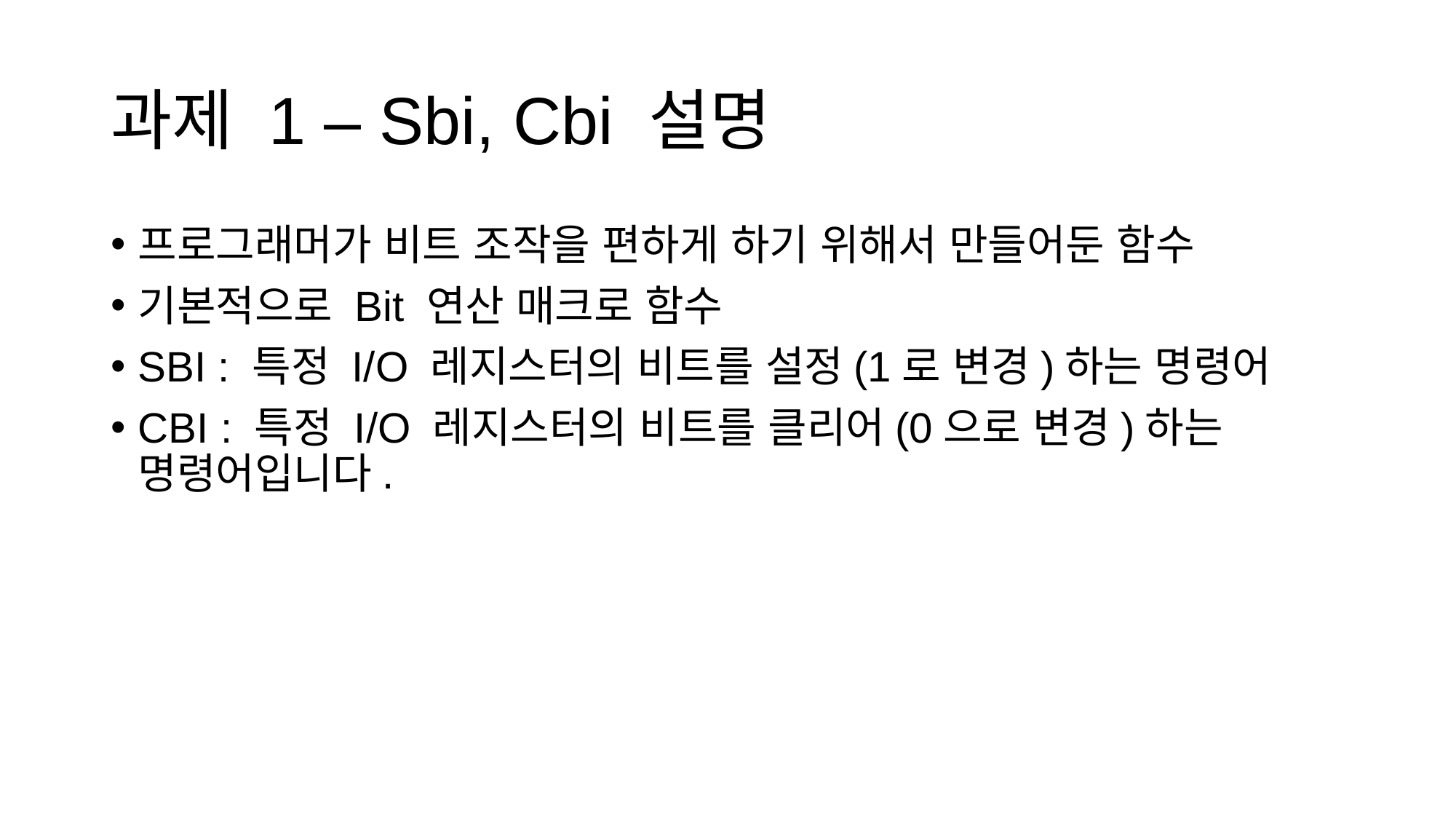

# 과제 1 – Sbi, Cbi 설명
프로그래머가 비트 조작을 편하게 하기 위해서 만들어둔 함수
기본적으로 Bit 연산 매크로 함수
SBI : 특정 I/O 레지스터의 비트를 설정(1로 변경)하는 명령어
CBI : 특정 I/O 레지스터의 비트를 클리어(0으로 변경)하는 명령어입니다.